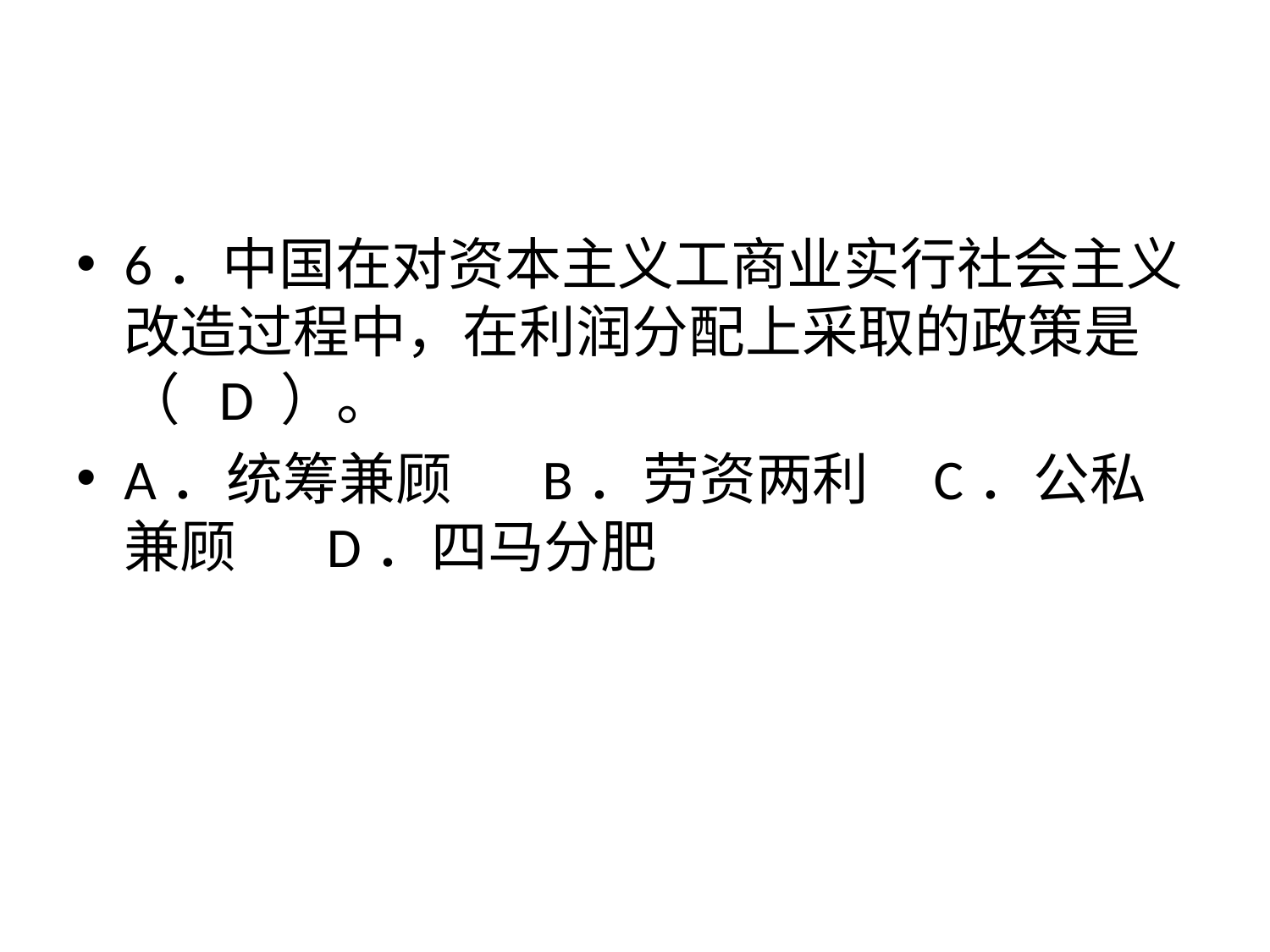

#
6．中国在对资本主义工商业实行社会主义改造过程中，在利润分配上采取的政策是（  D ）。
A．统筹兼顾      B．劳资两利    C．公私兼顾      D．四马分肥